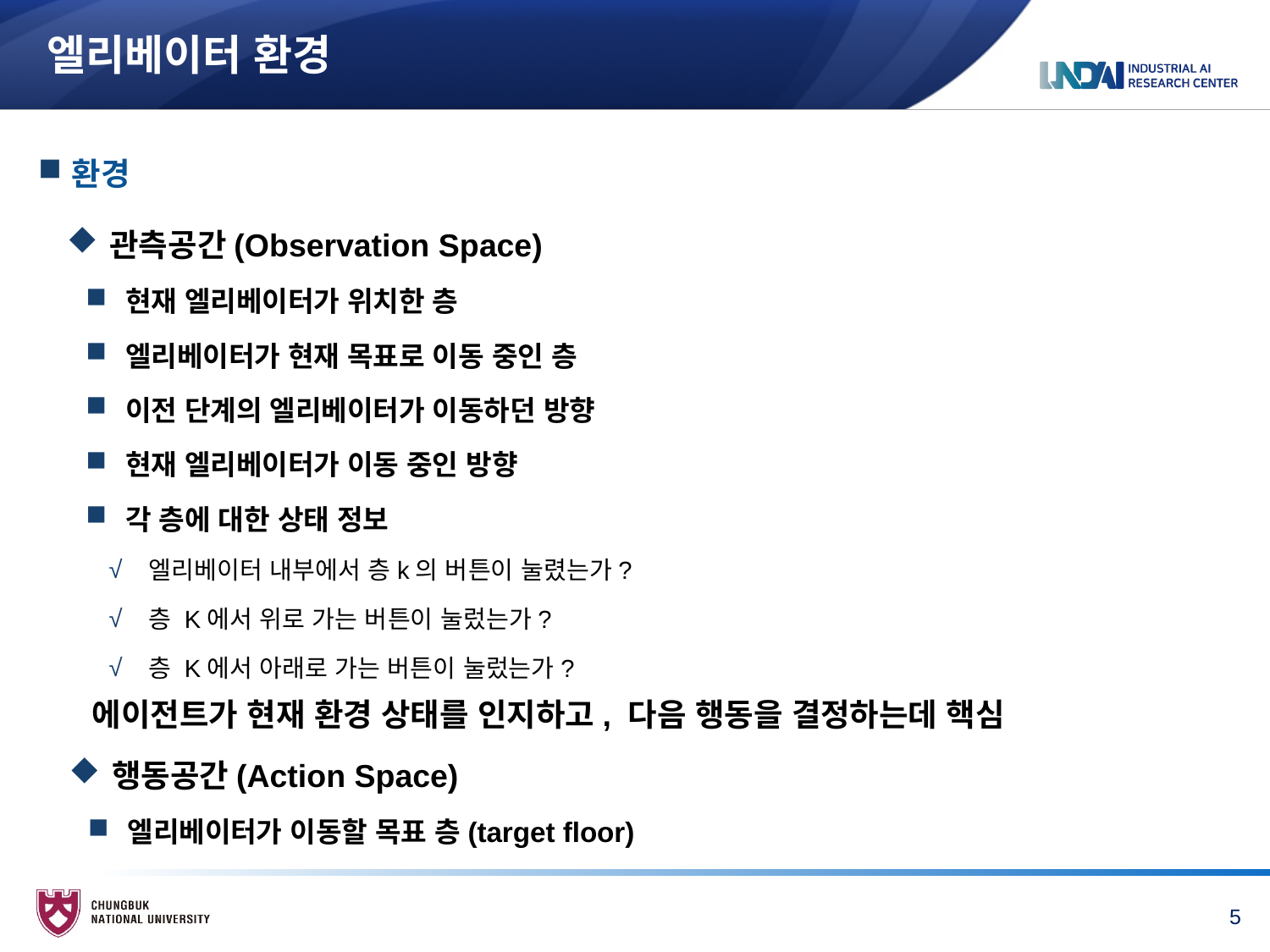

# 엘리베이터 환경
환경
관측공간(Observation Space)
현재 엘리베이터가 위치한 층
엘리베이터가 현재 목표로 이동 중인 층
이전 단계의 엘리베이터가 이동하던 방향
현재 엘리베이터가 이동 중인 방향
각 층에 대한 상태 정보
엘리베이터 내부에서 층k의 버튼이 눌렸는가?
층 K에서 위로 가는 버튼이 눌렀는가?
층 K에서 아래로 가는 버튼이 눌렀는가?
에이전트가 현재 환경 상태를 인지하고, 다음 행동을 결정하는데 핵심
행동공간(Action Space)
엘리베이터가 이동할 목표 층(target floor)